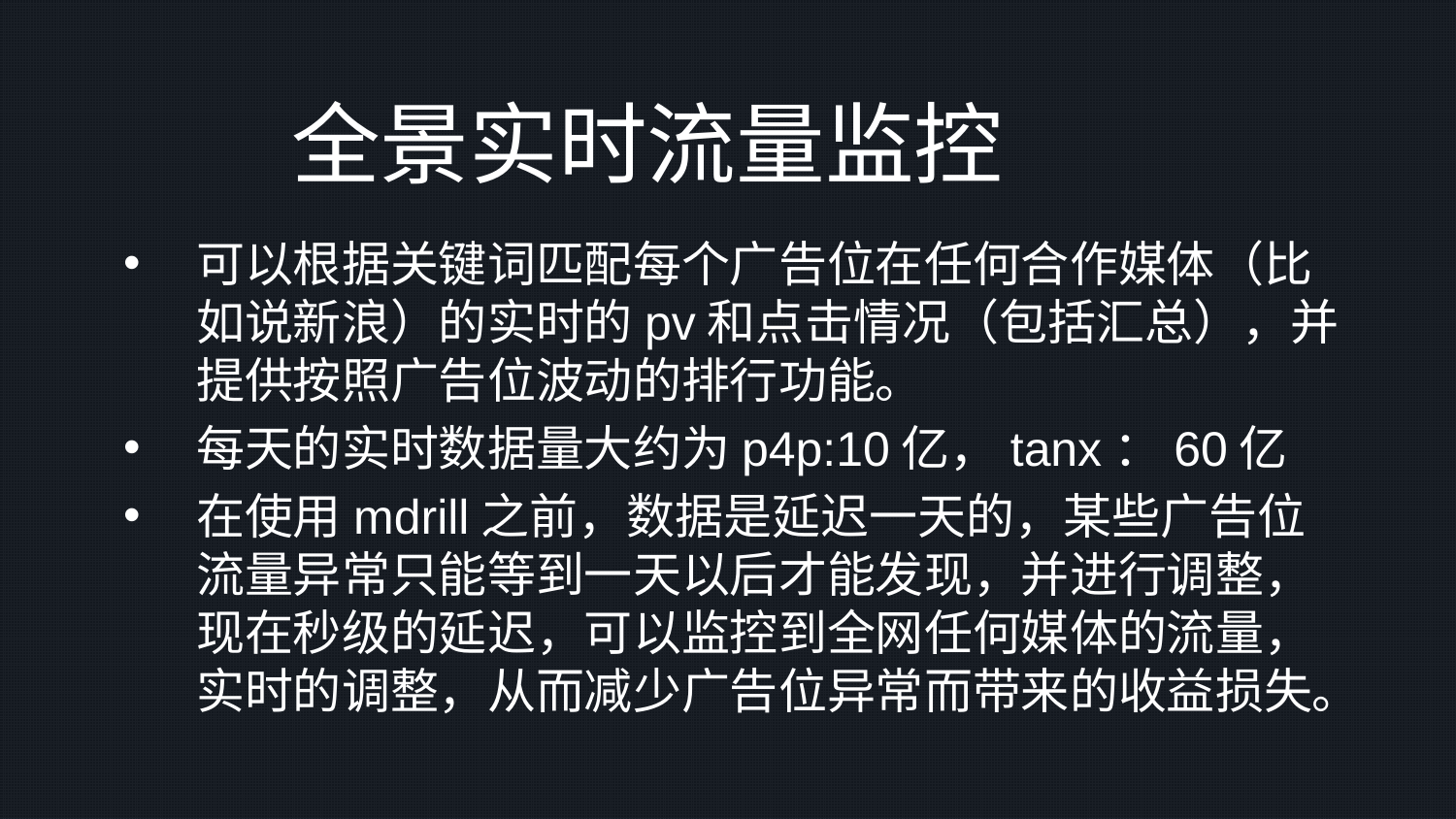

# 全景实时流量监控
可以根据关键词匹配每个广告位在任何合作媒体（比如说新浪）的实时的pv和点击情况（包括汇总），并提供按照广告位波动的排行功能。
每天的实时数据量大约为p4p:10亿，tanx：60亿
在使用mdrill之前，数据是延迟一天的，某些广告位流量异常只能等到一天以后才能发现，并进行调整，现在秒级的延迟，可以监控到全网任何媒体的流量，实时的调整，从而减少广告位异常而带来的收益损失。